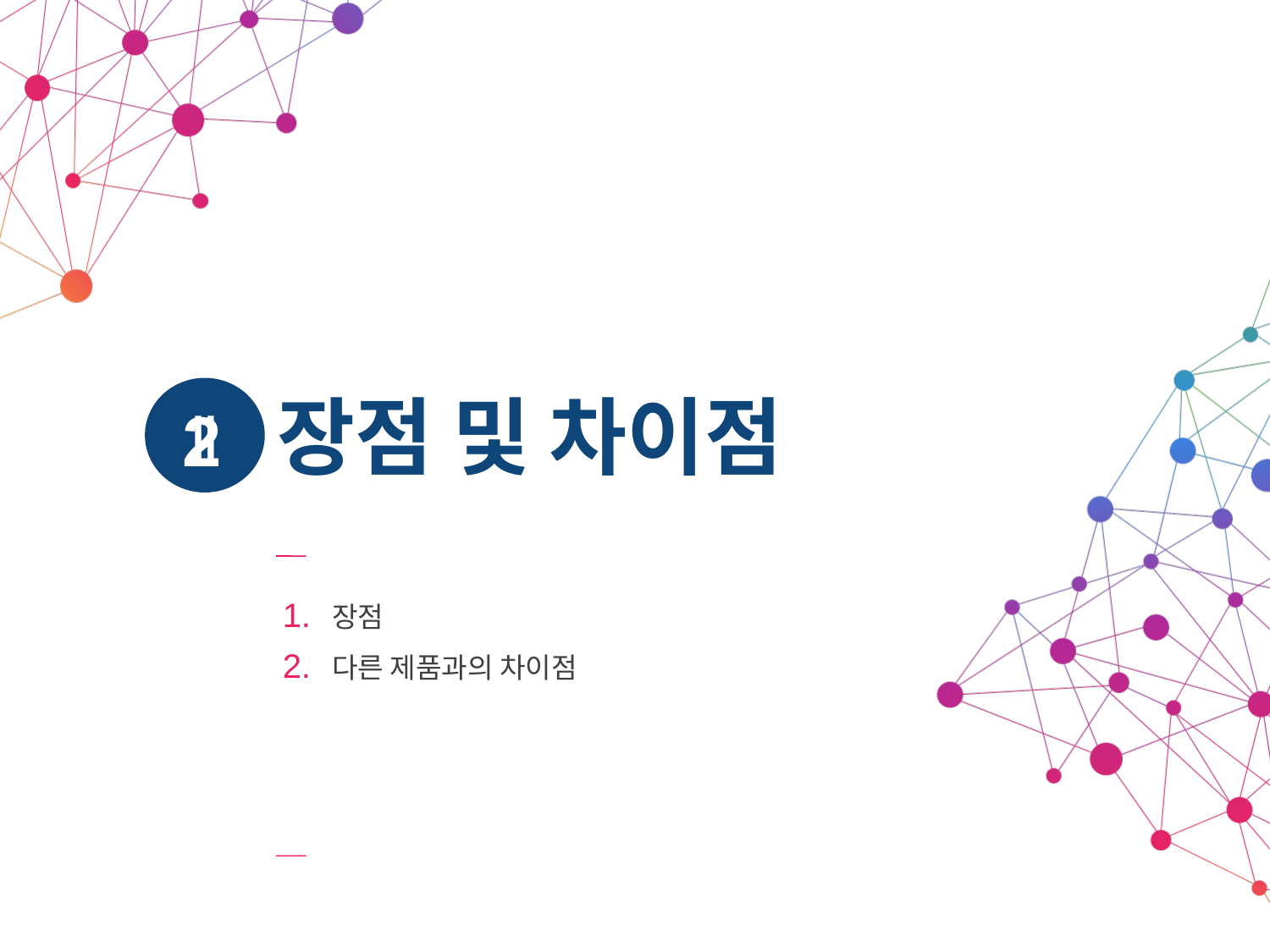

Ⅱ
장점 및 차이점
2

장점
다른 제품과의 차이점

8